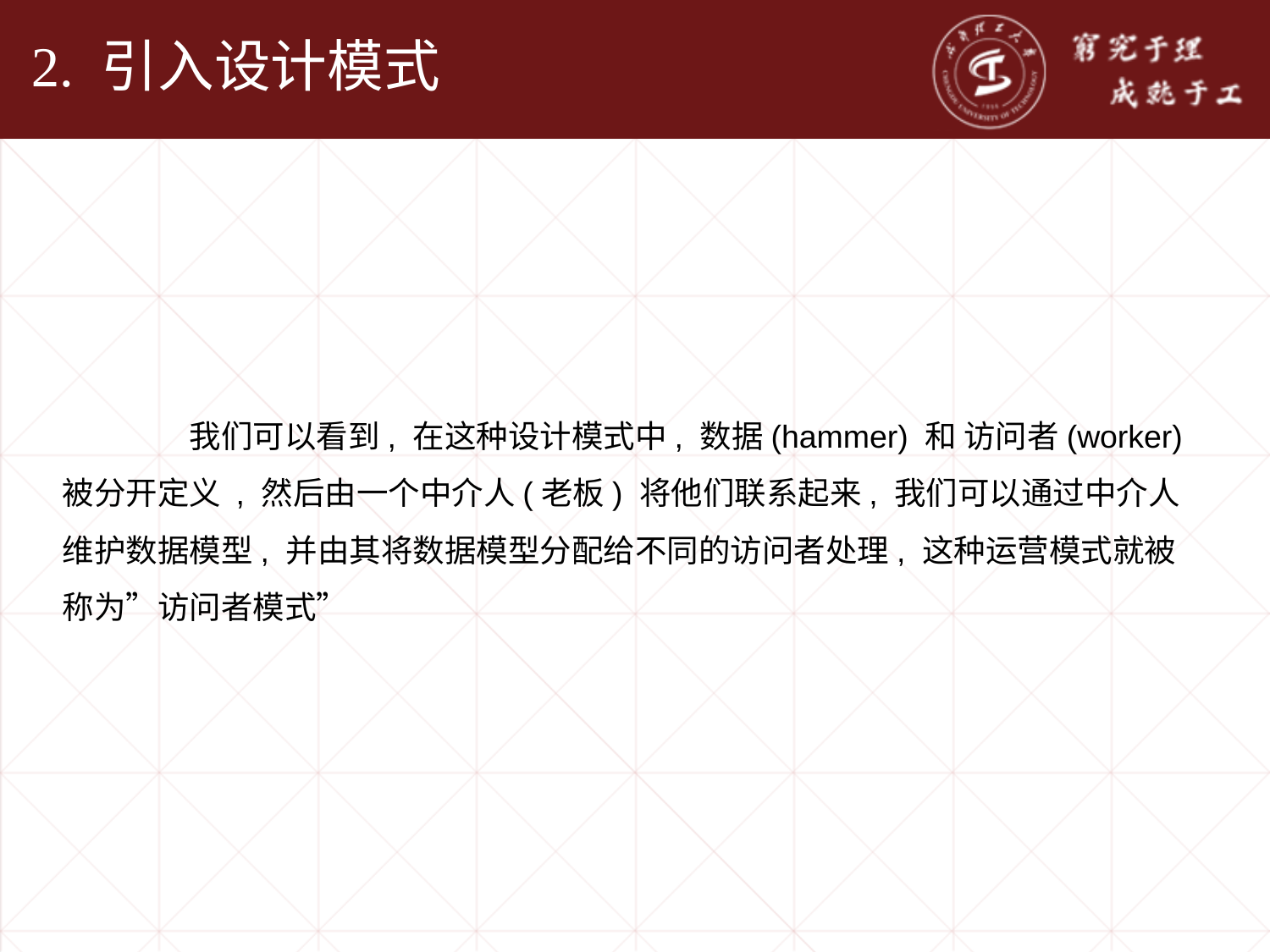

# 2. 引入设计模式
	我们可以看到, 在这种设计模式中, 数据(hammer) 和 访问者(worker) 被分开定义 , 然后由一个中介人(老板) 将他们联系起来, 我们可以通过中介人维护数据模型, 并由其将数据模型分配给不同的访问者处理, 这种运营模式就被称为”访问者模式”